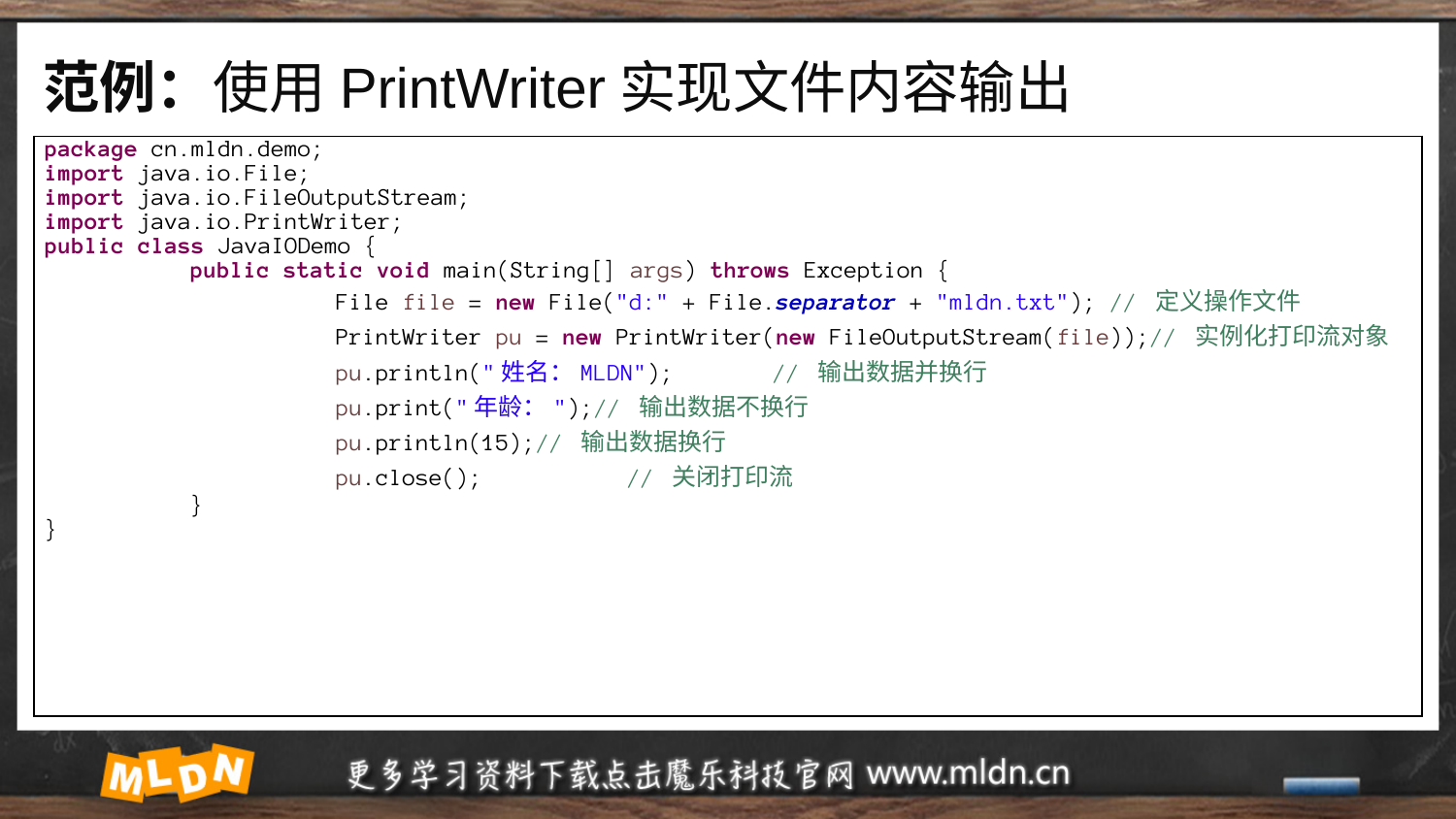

# 范例：使用PrintWriter实现文件内容输出
| package cn.mldn.demo; import java.io.File; import java.io.FileOutputStream; import java.io.PrintWriter; public class JavaIODemo { public static void main(String[] args) throws Exception { File file = new File("d:" + File.separator + "mldn.txt"); // 定义操作文件 PrintWriter pu = new PrintWriter(new FileOutputStream(file));// 实例化打印流对象 pu.println("姓名：MLDN"); // 输出数据并换行 pu.print("年龄：");// 输出数据不换行 pu.println(15);// 输出数据换行 pu.close(); // 关闭打印流 } } |
| --- |